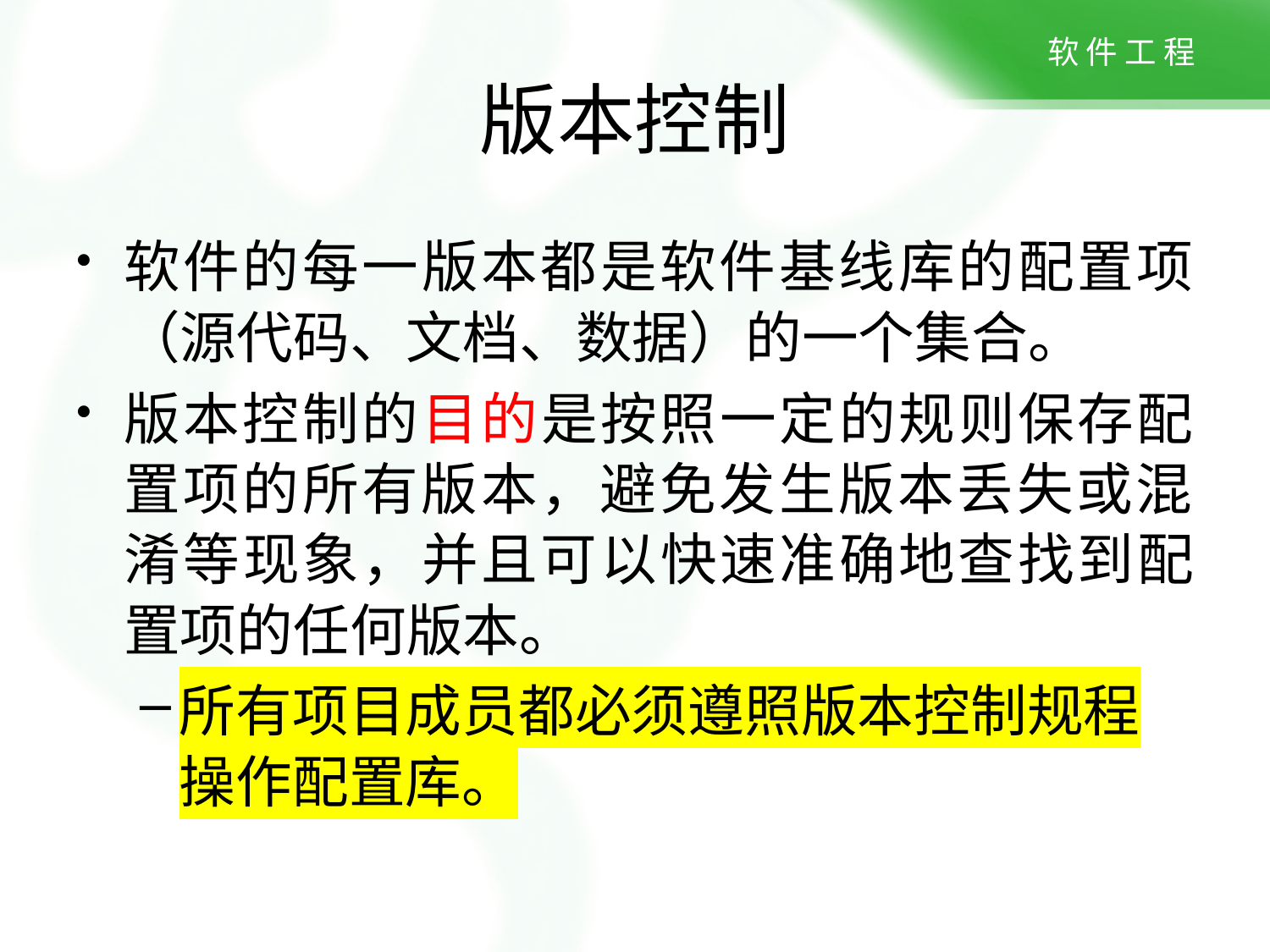

# 版本控制
软件的每一版本都是软件基线库的配置项（源代码、文档、数据）的一个集合。
版本控制的目的是按照一定的规则保存配置项的所有版本，避免发生版本丢失或混淆等现象，并且可以快速准确地查找到配置项的任何版本。
所有项目成员都必须遵照版本控制规程操作配置库。